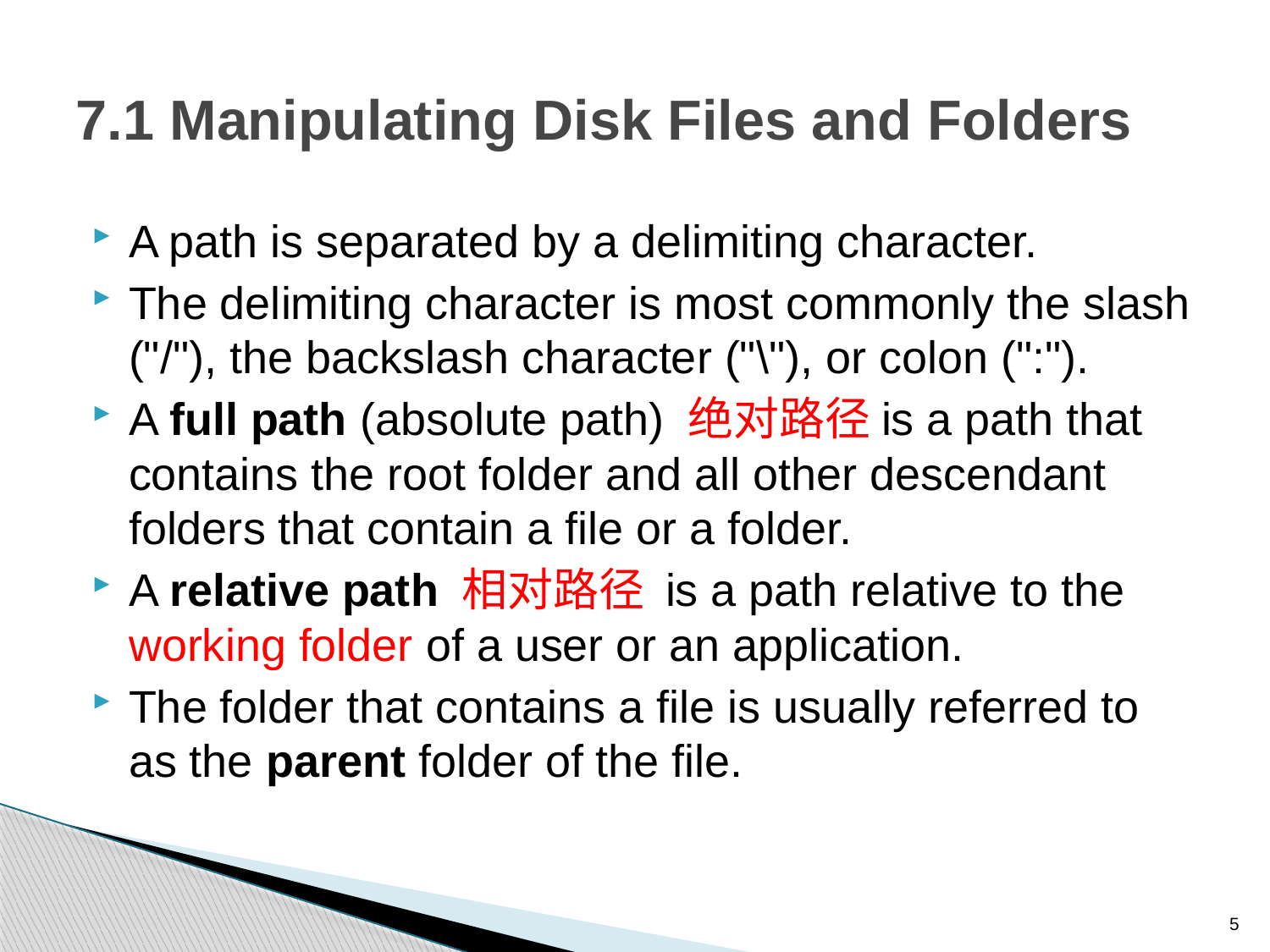

# 7.1 Manipulating Disk Files and Folders
A path is separated by a delimiting character.
The delimiting character is most commonly the slash ("/"), the backslash character ("\"), or colon (":").
A full path (absolute path) 绝对路径is a path that contains the root folder and all other descendant folders that contain a file or a folder.
A relative path 相对路径 is a path relative to the working folder of a user or an application.
The folder that contains a file is usually referred to as the parent folder of the file.
5